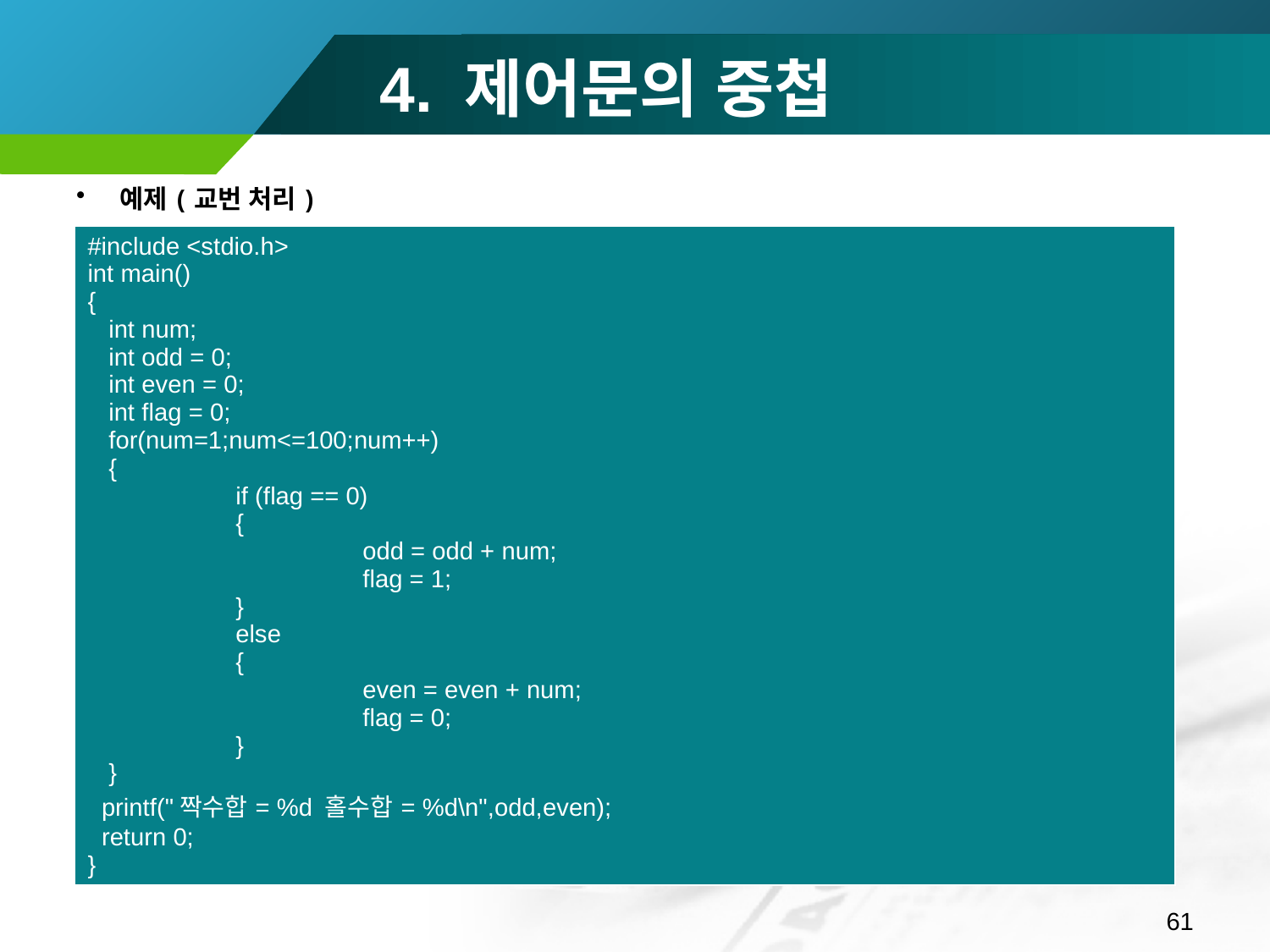

# 4. 제어문의 중첩
예제(교번 처리)
| #include <stdio.h> int main() { int num; int odd = 0; int even = 0; int flag = 0; for(num=1;num<=100;num++) { if (flag == 0) { odd = odd + num; flag = 1; } else { even = even + num; flag = 0; } } printf("짝수합= %d 홀수합= %d\n",odd,even); return 0; } |
| --- |
61